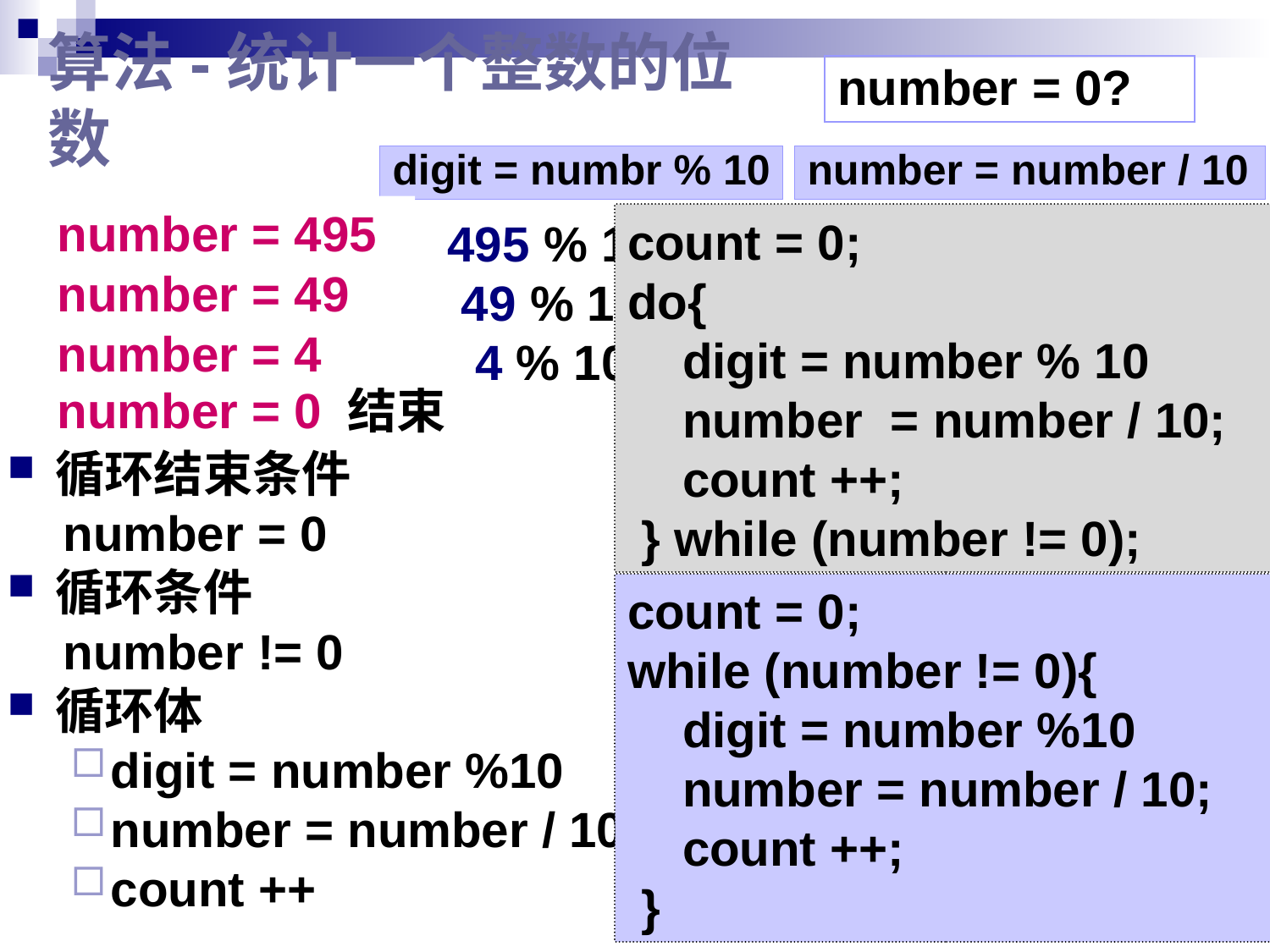

# 算法-统计一个整数的位数
number = 0?
digit = numbr % 10
number = number / 10
number = 495
count = 0;
do{
    digit = number % 10
    number  = number / 10;
    count ++;
 } while (number != 0);
495 % 10 = 5     495 / 10 = 49
 49 % 10 = 9       49 / 10 = 4
  4 % 10 = 4         4 / 10 = 0
number = 49
number = 4
number = 0 结束
循环结束条件
number = 0
循环条件
number != 0
循环体
digit = number %10
number = number / 10
count ++

count = 0;
while (number != 0){
    digit = number %10
    number = number / 10;
    count ++;
 }